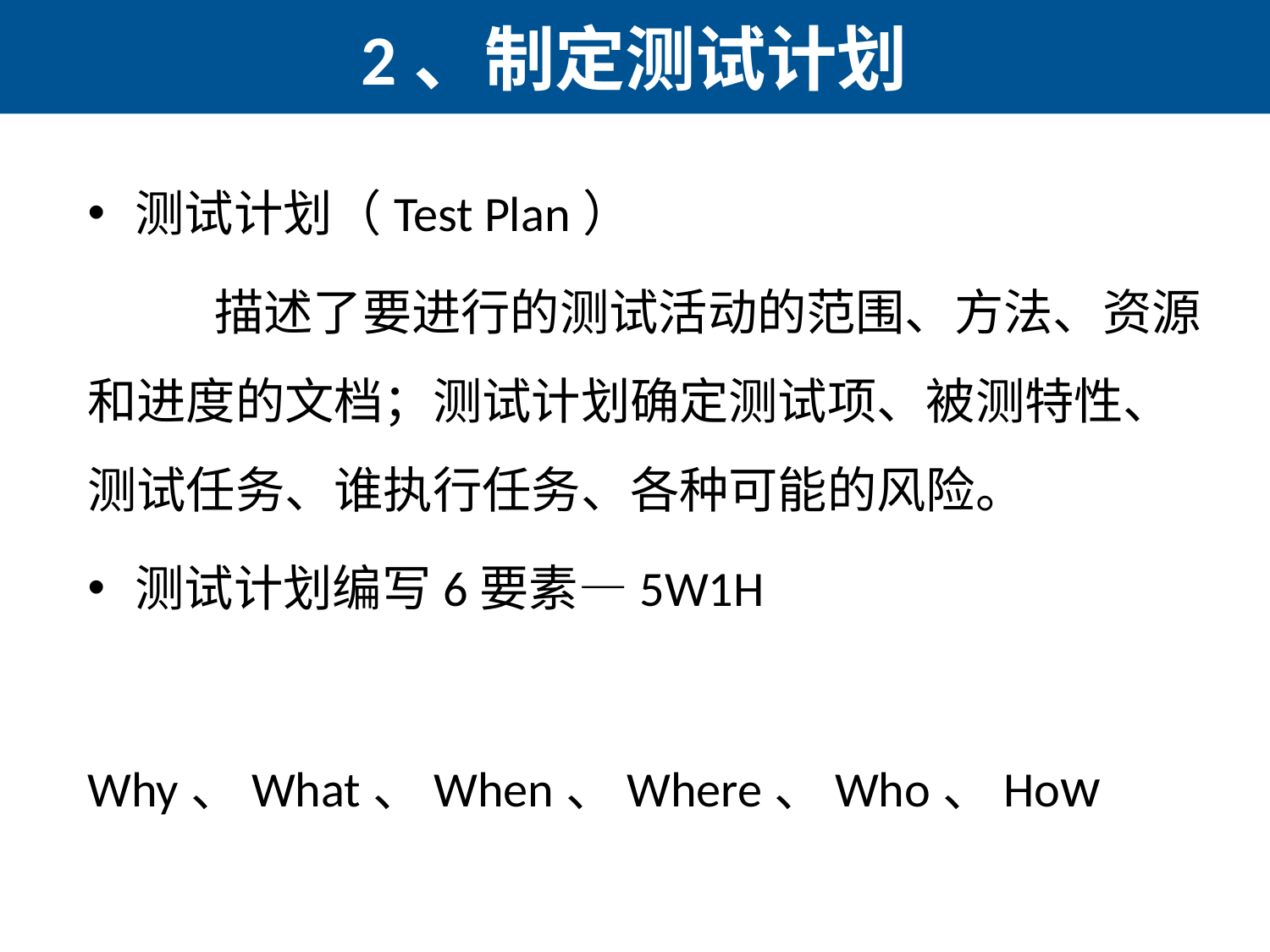

# 2、制定测试计划
测试计划（Test Plan）
	描述了要进行的测试活动的范围、方法、资源和进度的文档；测试计划确定测试项、被测特性、测试任务、谁执行任务、各种可能的风险。
测试计划编写6要素—5W1H
	Why、What、When、Where、Who、How